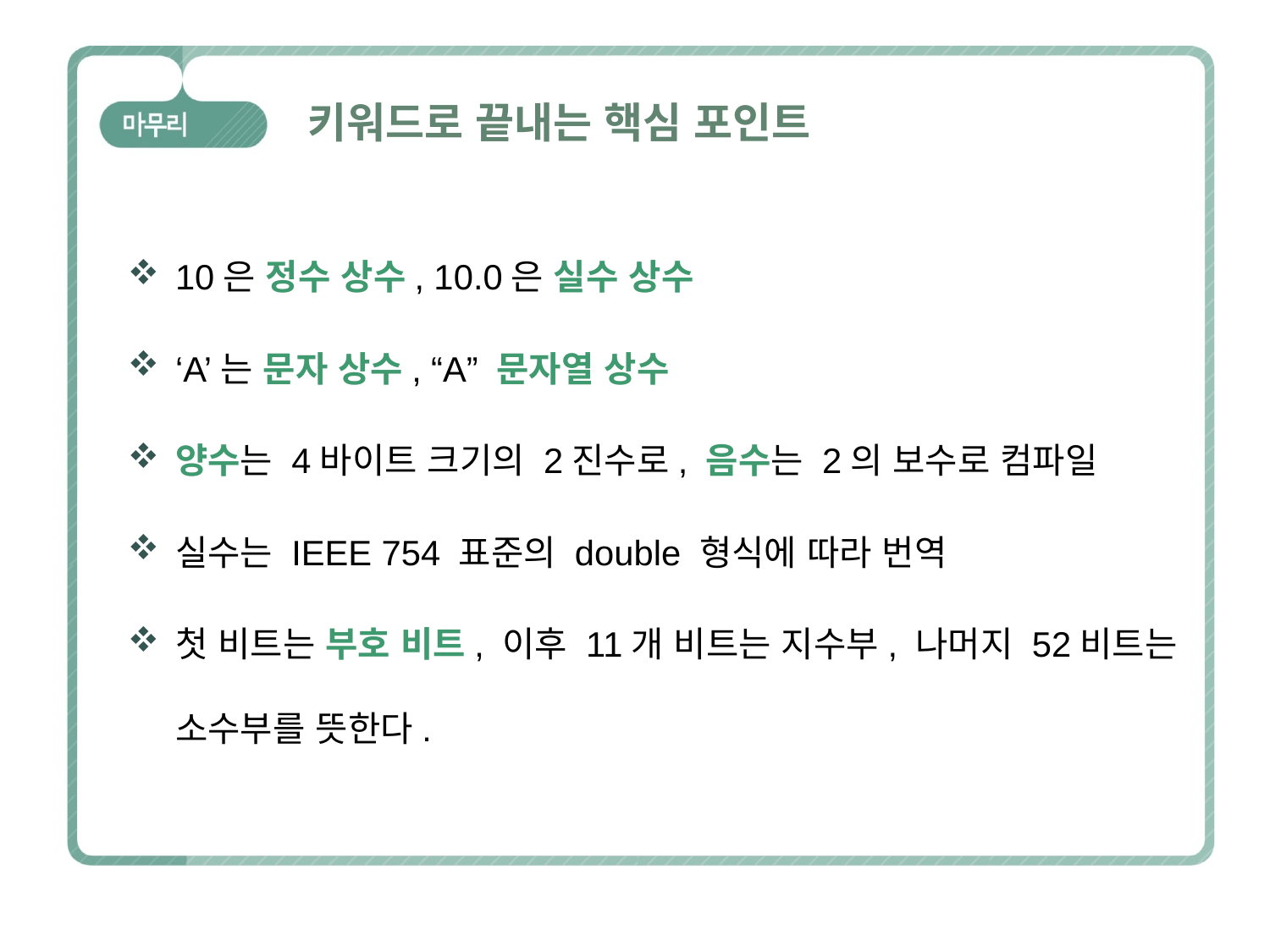

# 키워드로 끝내는 핵심 포인트
10은 정수 상수, 10.0은 실수 상수
‘A’는 문자 상수, “A” 문자열 상수
양수는 4바이트 크기의 2진수로, 음수는 2의 보수로 컴파일
실수는 IEEE 754 표준의 double 형식에 따라 번역
첫 비트는 부호 비트, 이후 11개 비트는 지수부, 나머지 52비트는 소수부를 뜻한다.